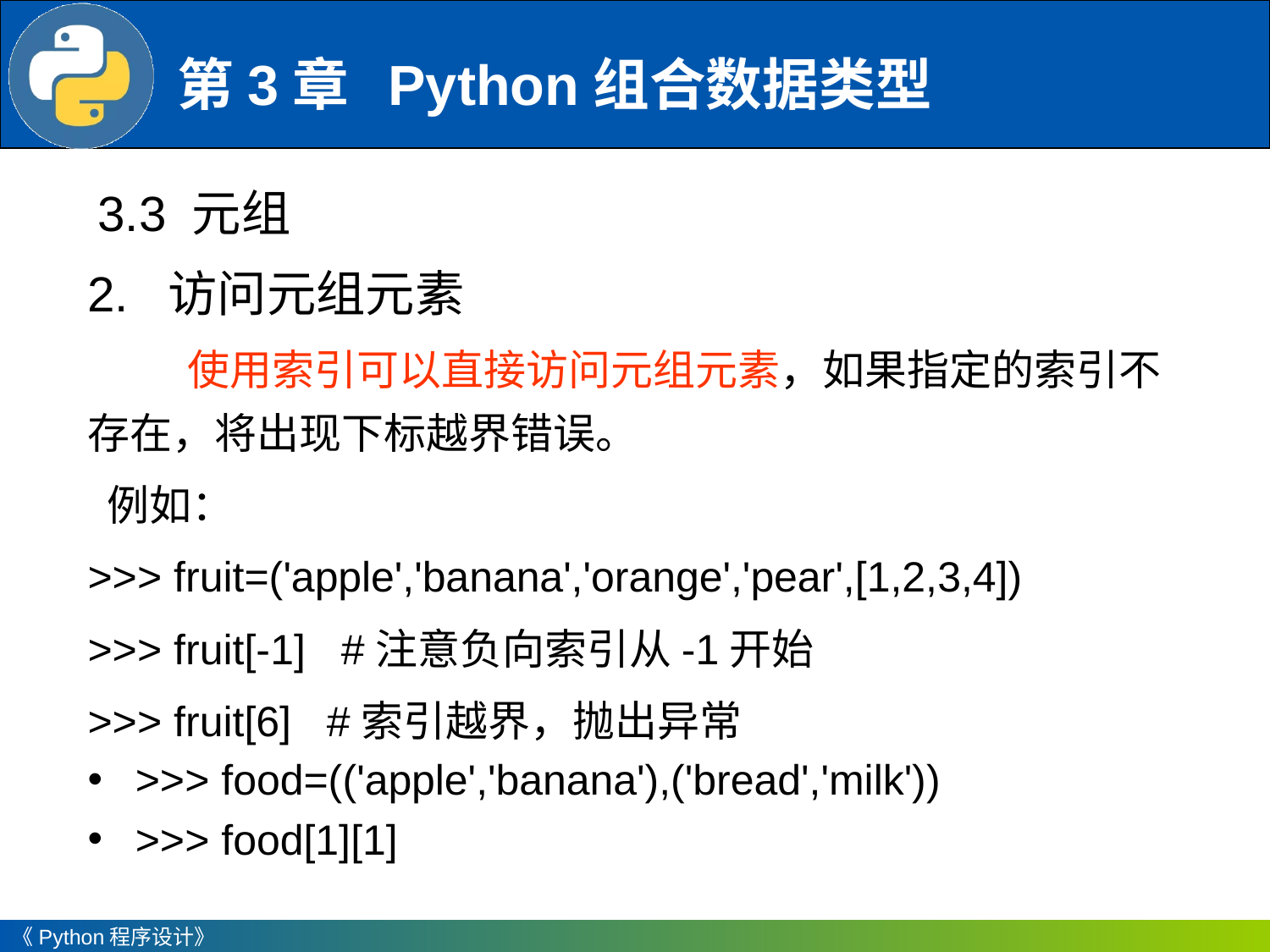

3.3 元组
2.  访问元组元素
使用索引可以直接访问元组元素，如果指定的索引不存在，将出现下标越界错误。
 例如：
>>> fruit=('apple','banana','orange','pear',[1,2,3,4])
>>> fruit[-1]   #注意负向索引从-1开始
>>> fruit[6]   #索引越界，抛出异常
>>> food=(('apple','banana'),('bread','milk'))
>>> food[1][1]